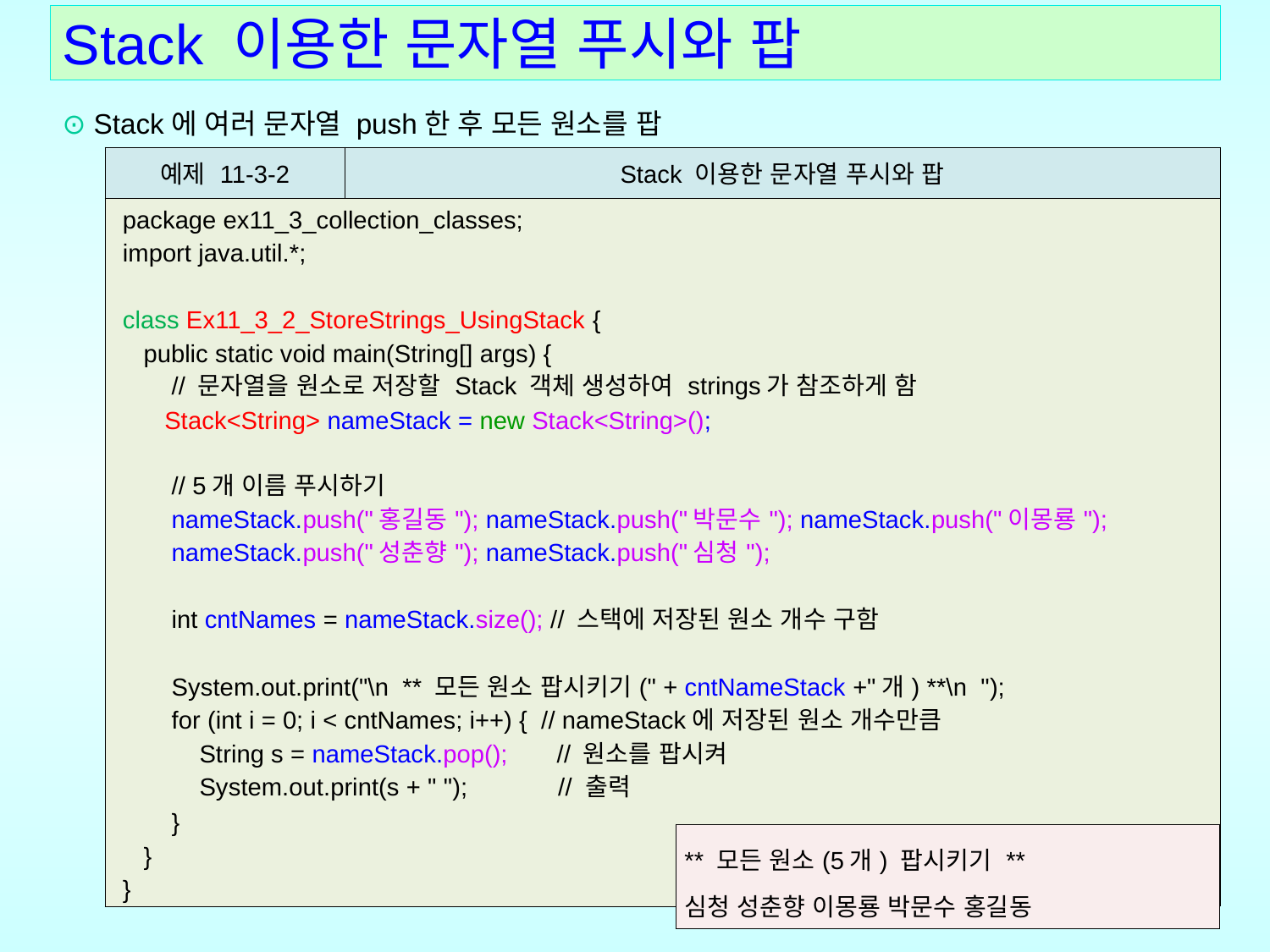

# Stack 이용한 문자열 푸시와 팝
⊙ Stack에 여러 문자열 push한 후 모든 원소를 팝
| 예제 11-3-2 | Stack 이용한 문자열 푸시와 팝 |
| --- | --- |
| package ex11\_3\_collection\_classes; import java.util.\*; class Ex11\_3\_2\_StoreStrings\_UsingStack { public static void main(String[] args) { // 문자열을 원소로 저장할 Stack 객체 생성하여 strings가 참조하게 함 Stack<String> nameStack = new Stack<String>(); // 5개 이름 푸시하기 nameStack.push("홍길동"); nameStack.push("박문수"); nameStack.push("이몽룡"); nameStack.push("성춘향"); nameStack.push("심청"); int cntNames = nameStack.size(); // 스택에 저장된 원소 개수 구함 System.out.print("\n \*\* 모든 원소 팝시키기(" + cntNameStack +"개) \*\*\n "); for (int i = 0; i < cntNames; i++) { // nameStack에 저장된 원소 개수만큼 String s = nameStack.pop(); // 원소를 팝시켜 System.out.print(s + " "); // 출력 } } } |  |
| \*\* 모든 원소(5개) 팝시키기 \*\* 심청 성춘향 이몽룡 박문수 홍길동 |
| --- |